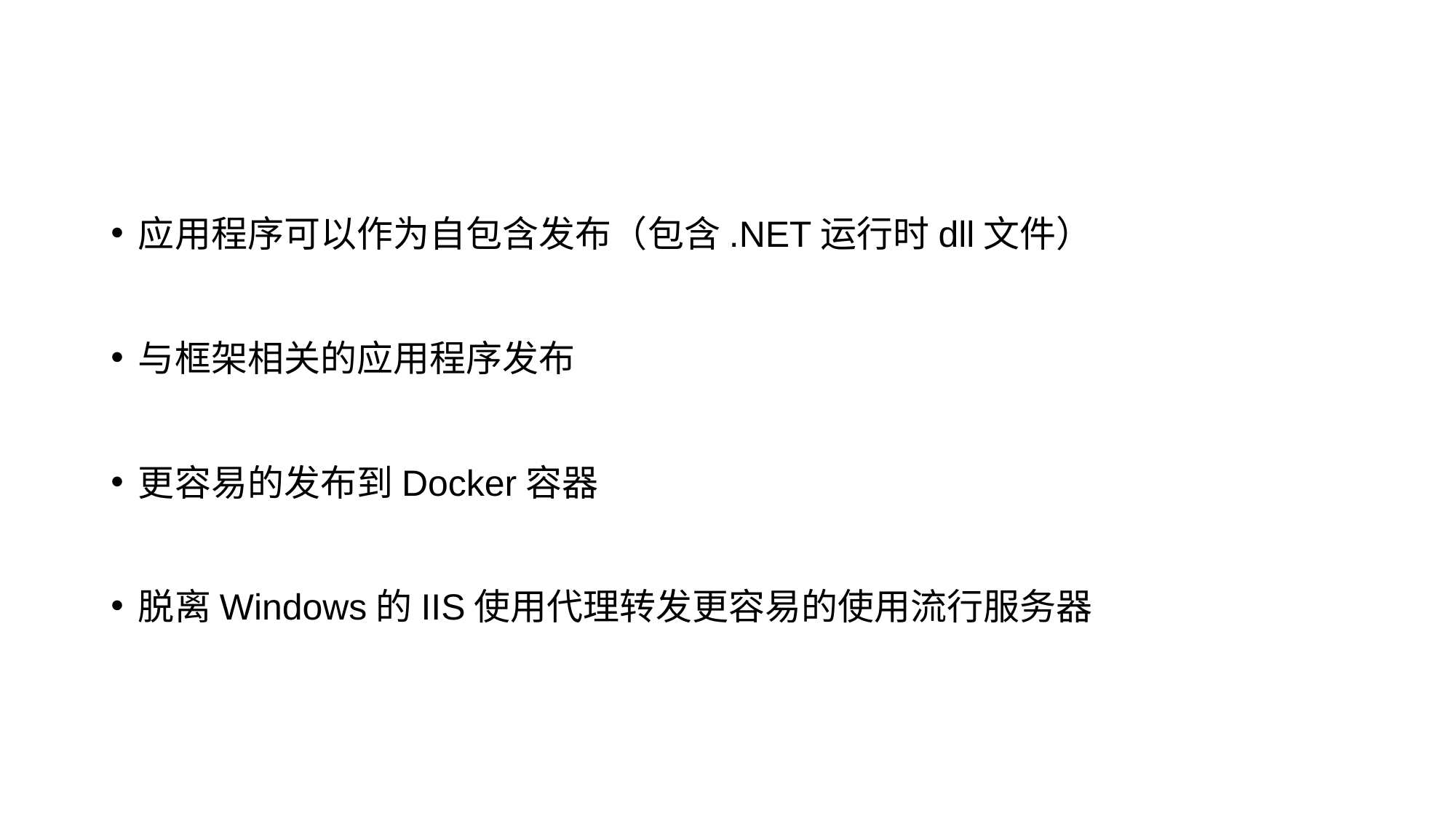

应用程序可以作为自包含发布（包含.NET运行时dll文件）
与框架相关的应用程序发布
更容易的发布到Docker容器
脱离Windows的IIS使用代理转发更容易的使用流行服务器